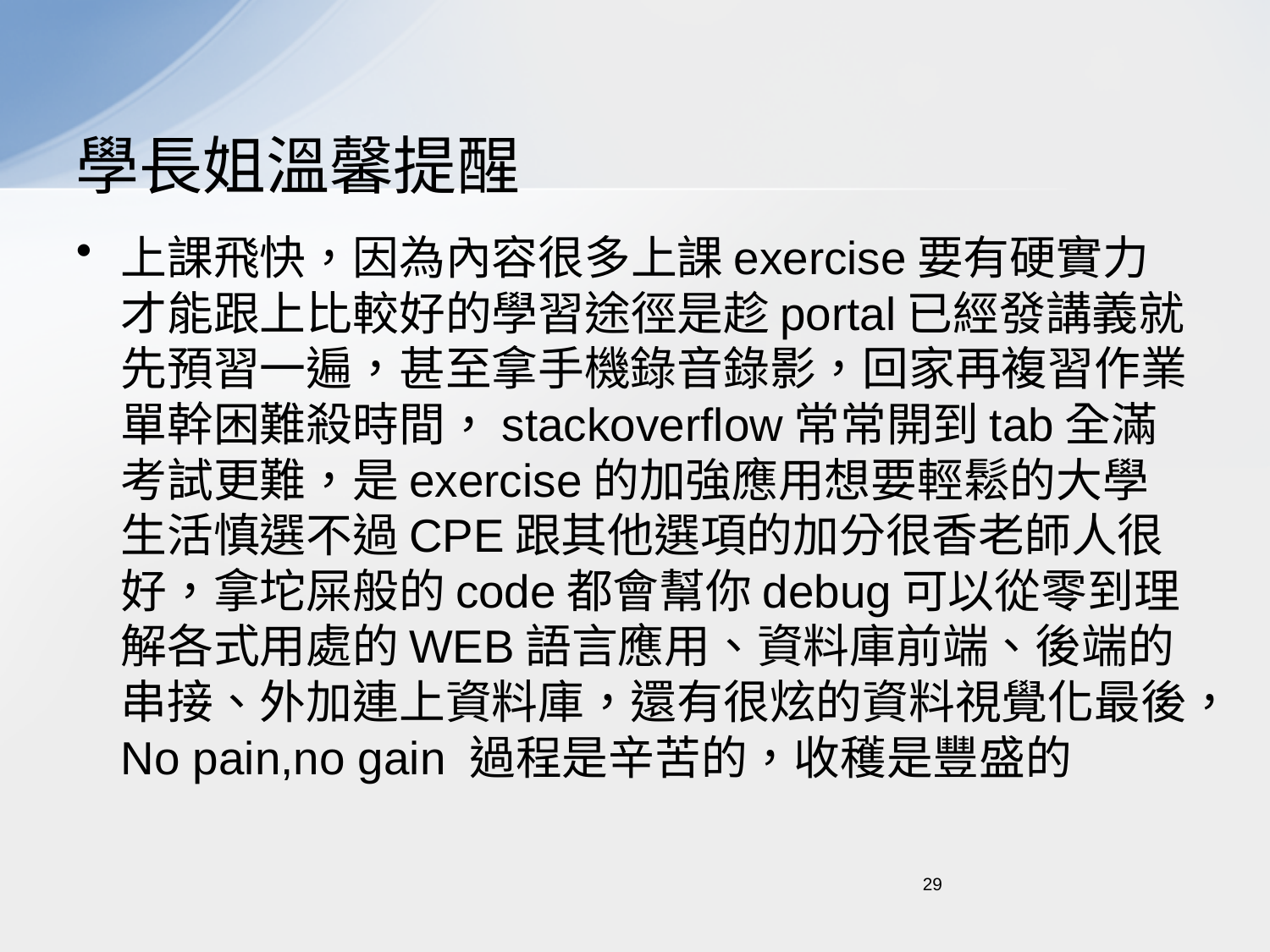

# 學長姐溫馨提醒
上課飛快，因為內容很多上課exercise要有硬實力才能跟上比較好的學習途徑是趁portal已經發講義就先預習一遍，甚至拿手機錄音錄影，回家再複習作業單幹困難殺時間，stackoverflow常常開到tab全滿考試更難，是exercise的加強應用想要輕鬆的大學生活慎選不過CPE跟其他選項的加分很香老師人很好，拿坨屎般的code都會幫你debug可以從零到理解各式用處的WEB語言應用、資料庫前端、後端的串接、外加連上資料庫，還有很炫的資料視覺化最後，No pain,no gain 過程是辛苦的，收穫是豐盛的
29